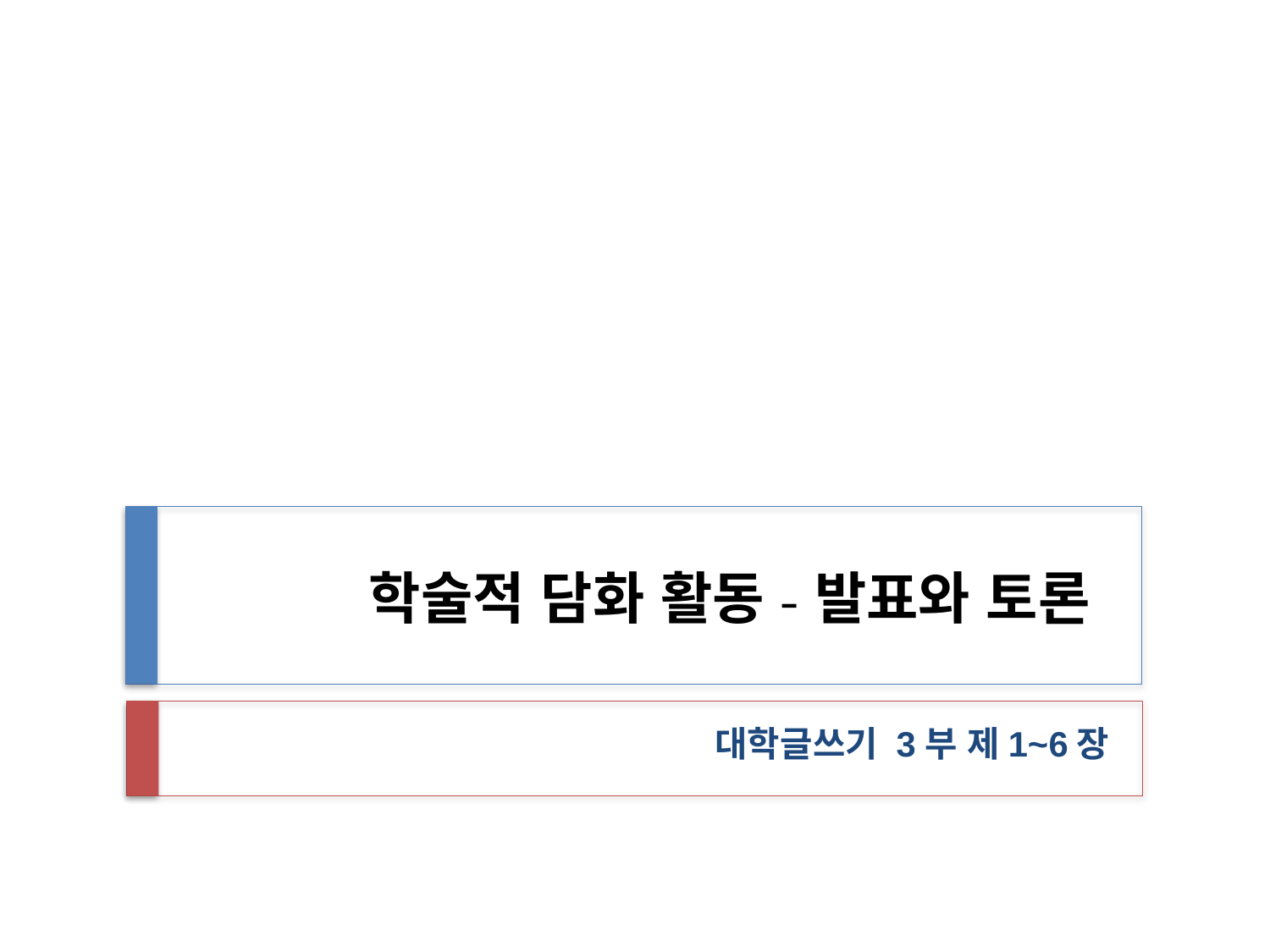

# 학술적 담화 활동-발표와 토론
대학글쓰기 3부 제1~6장